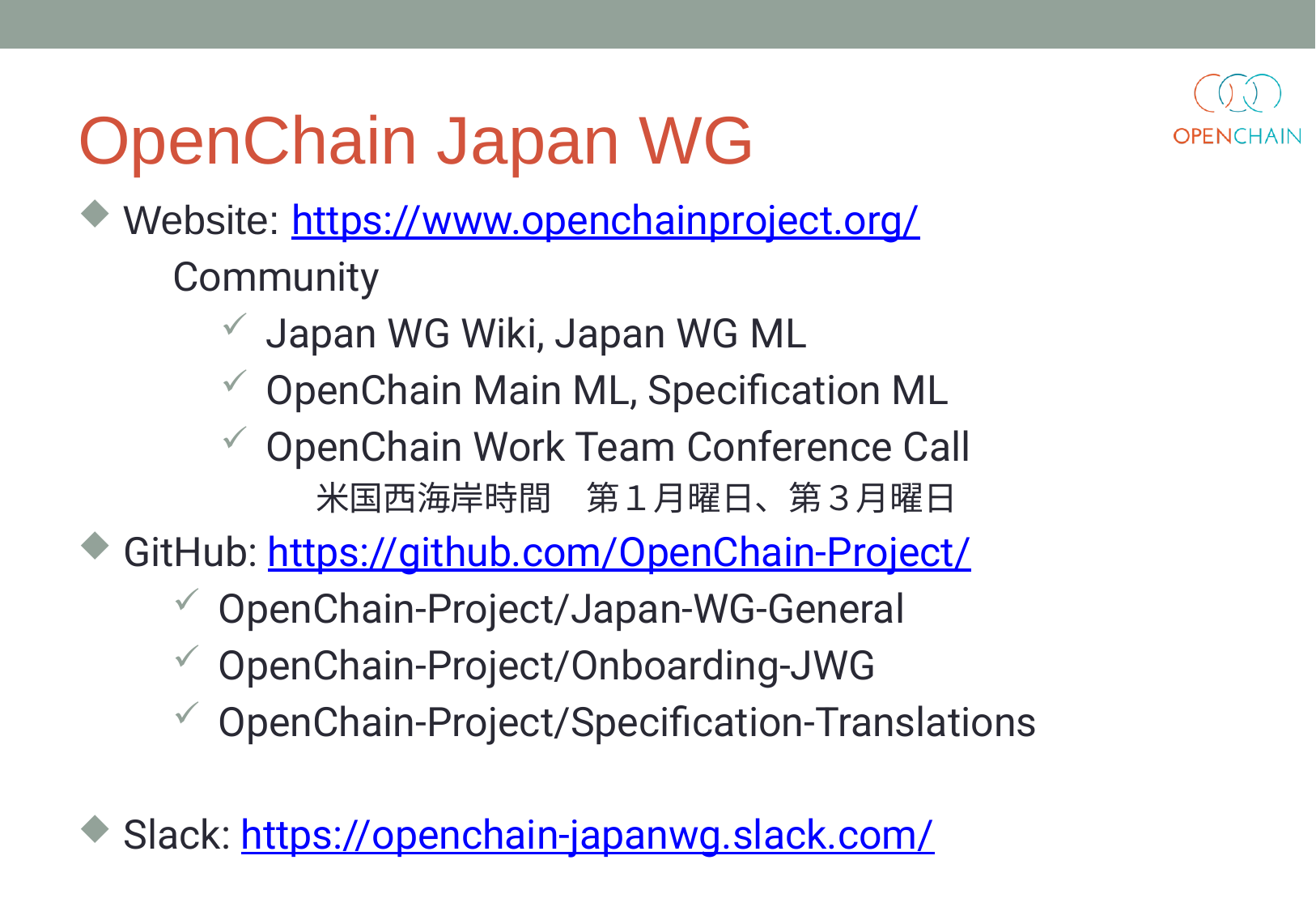

# OpenChain Japan WG
Website: https://www.openchainproject.org/
Community
Japan WG Wiki, Japan WG ML
OpenChain Main ML, Specification ML
OpenChain Work Team Conference Call
米国西海岸時間　第１月曜日、第３月曜日
GitHub: https://github.com/OpenChain-Project/
OpenChain-Project/Japan-WG-General
OpenChain-Project/Onboarding-JWG
OpenChain-Project/Specification-Translations

Slack: https://openchain-japanwg.slack.com/